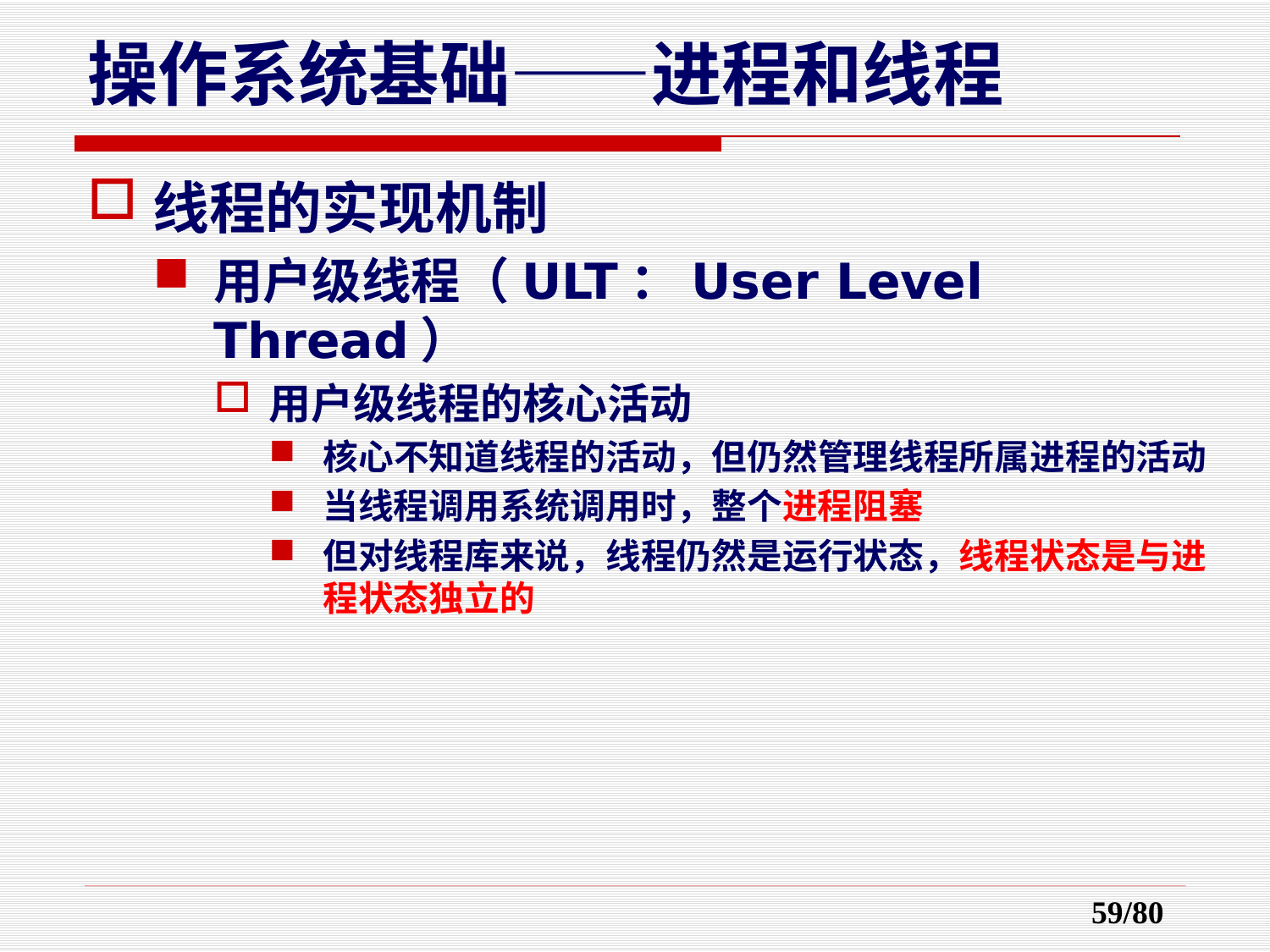

操作系统基础——进程和线程
线程的实现机制
用户级线程（ULT：User Level Thread）
用户级线程的核心活动
核心不知道线程的活动，但仍然管理线程所属进程的活动
当线程调用系统调用时，整个进程阻塞
但对线程库来说，线程仍然是运行状态，线程状态是与进程状态独立的